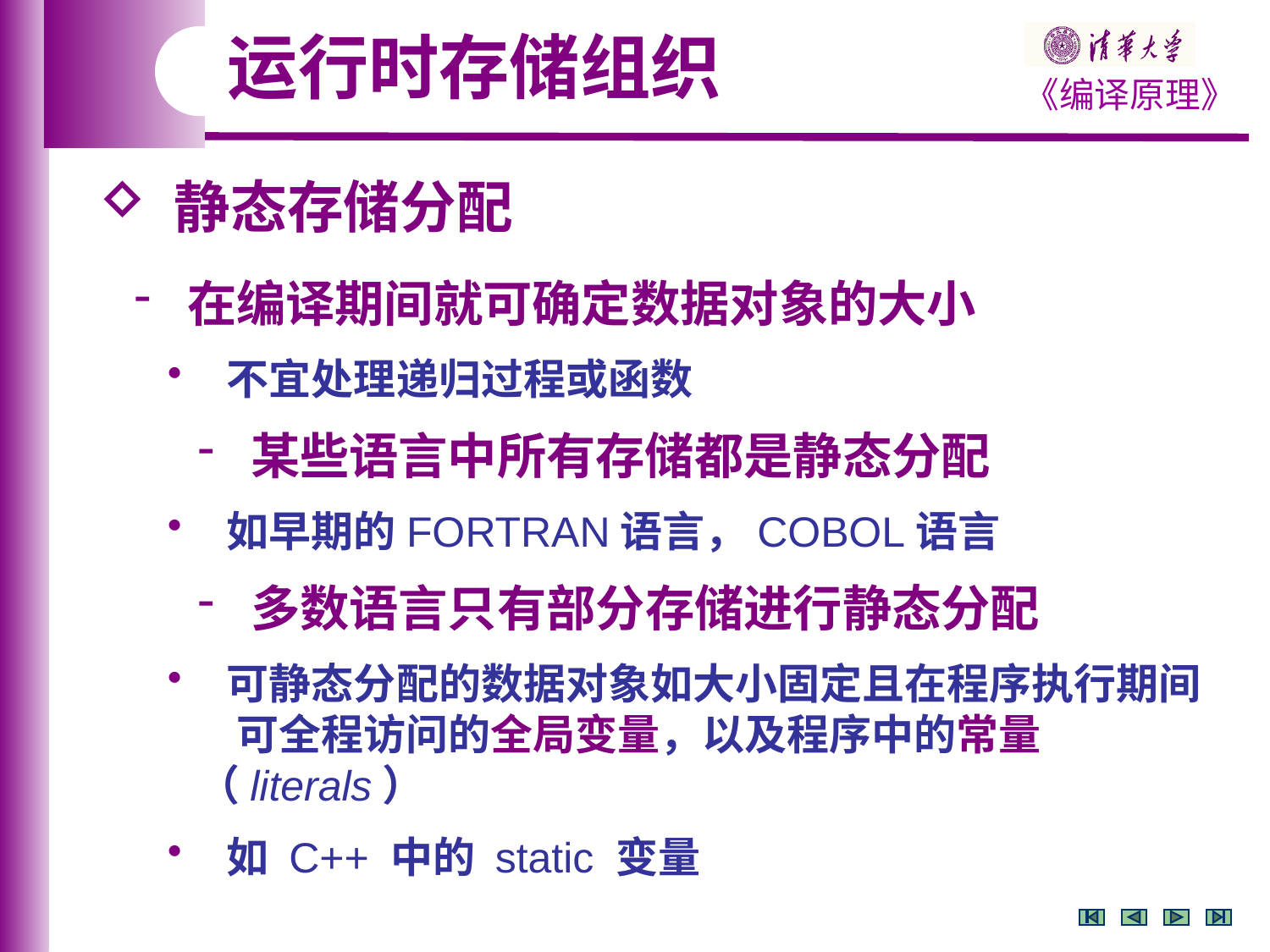

运行时存储组织
 静态存储分配
 在编译期间就可确定数据对象的大小

  不宜处理递归过程或函数

 某些语言中所有存储都是静态分配

  如早期的FORTRAN语言，COBOL语言

 多数语言只有部分存储进行静态分配

  可静态分配的数据对象如大小固定且在程序执行期间
   可全程访问的全局变量，以及程序中的常量（literals）

  如 C++ 中的 static 变量